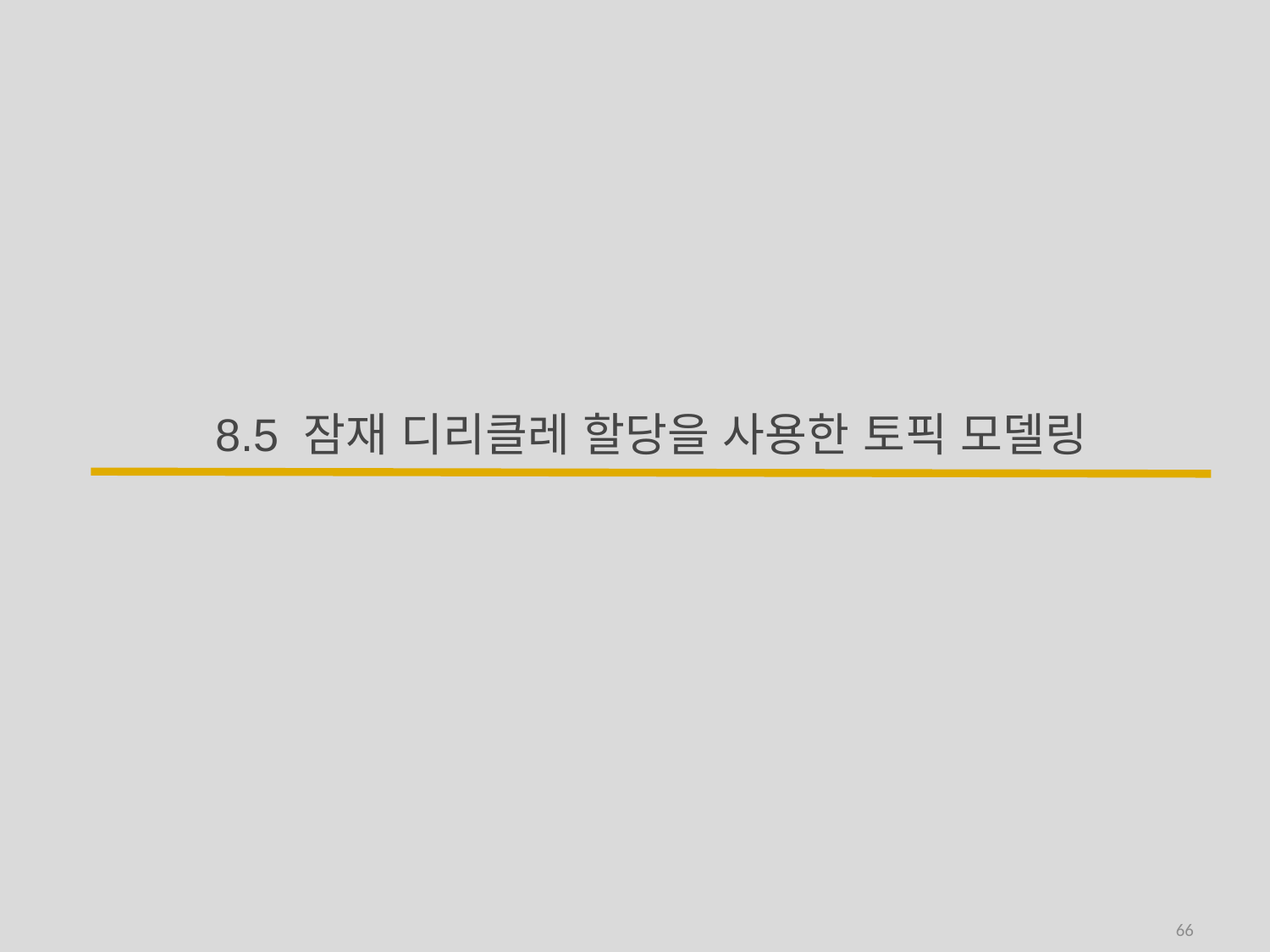

# 8.5 잠재 디리클레 할당을 사용한 토픽 모델링
66